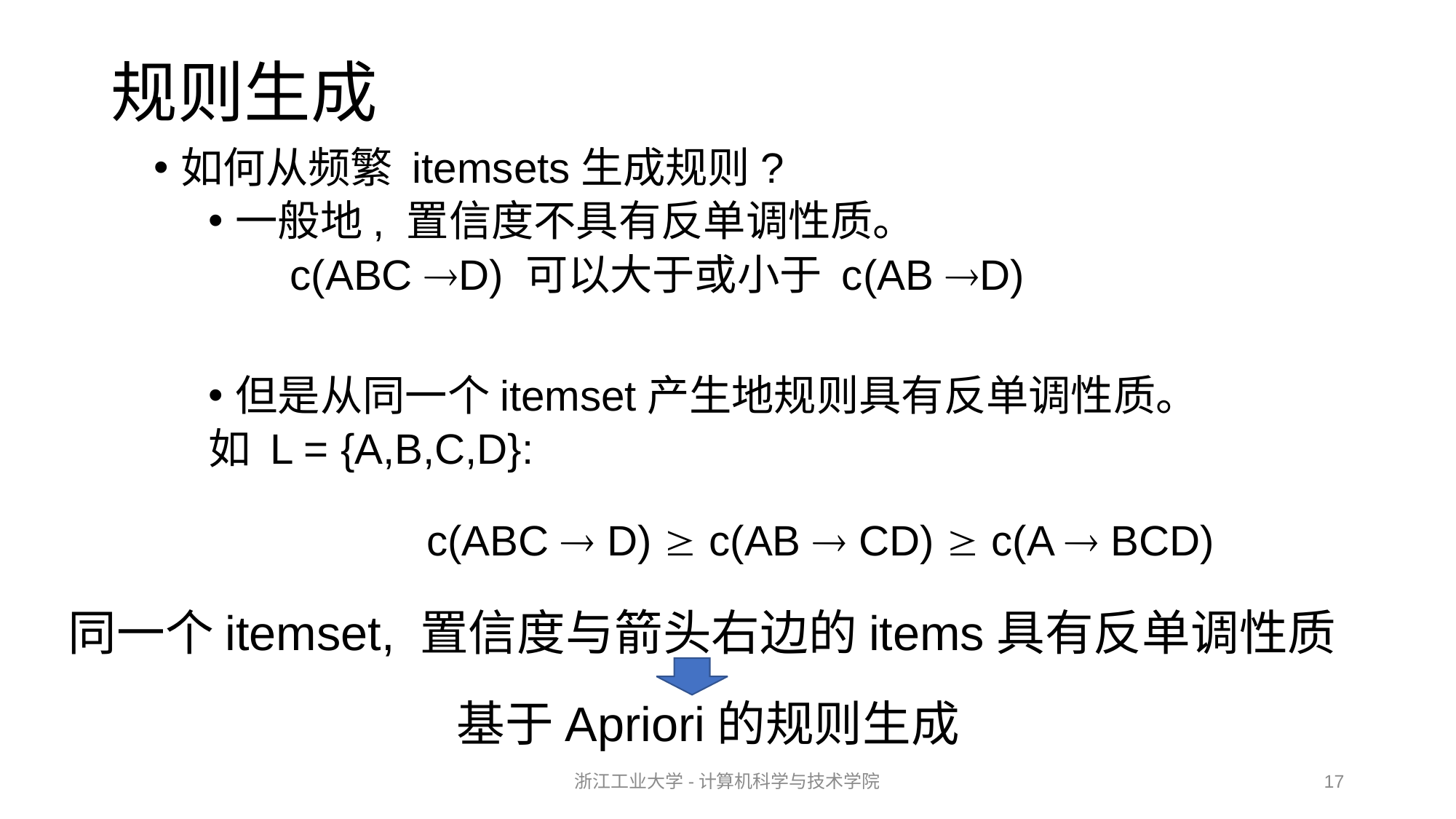

# 规则生成
如何从频繁 itemsets生成规则?
一般地, 置信度不具有反单调性质。
	c(ABC →D) 可以大于或小于 c(AB →D)

但是从同一个itemset产生地规则具有反单调性质。
如 L = {A,B,C,D}:
		c(ABC → D) ≥ c(AB → CD) ≥ c(A → BCD)

同一个itemset, 置信度与箭头右边的items具有反单调性质

基于Apriori的规则生成
浙江工业大学-计算机科学与技术学院
17